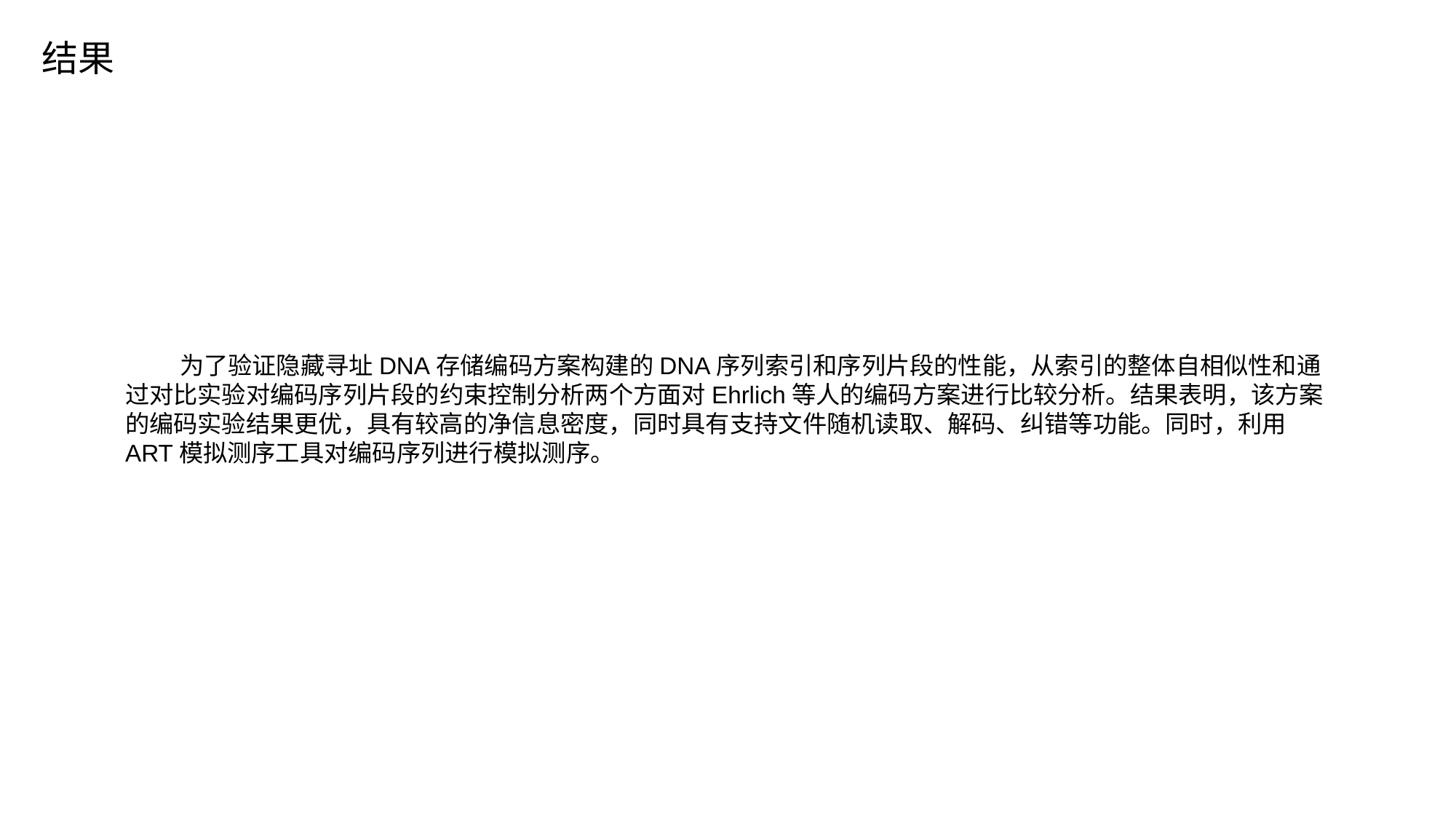

结果
为了验证隐藏寻址DNA存储编码方案构建的DNA序列索引和序列片段的性能，从索引的整体自相似性和通过对比实验对编码序列片段的约束控制分析两个方面对Ehrlich等人的编码方案进行比较分析。结果表明，该方案的编码实验结果更优，具有较高的净信息密度，同时具有支持文件随机读取、解码、纠错等功能。同时，利用ART模拟测序工具对编码序列进行模拟测序。